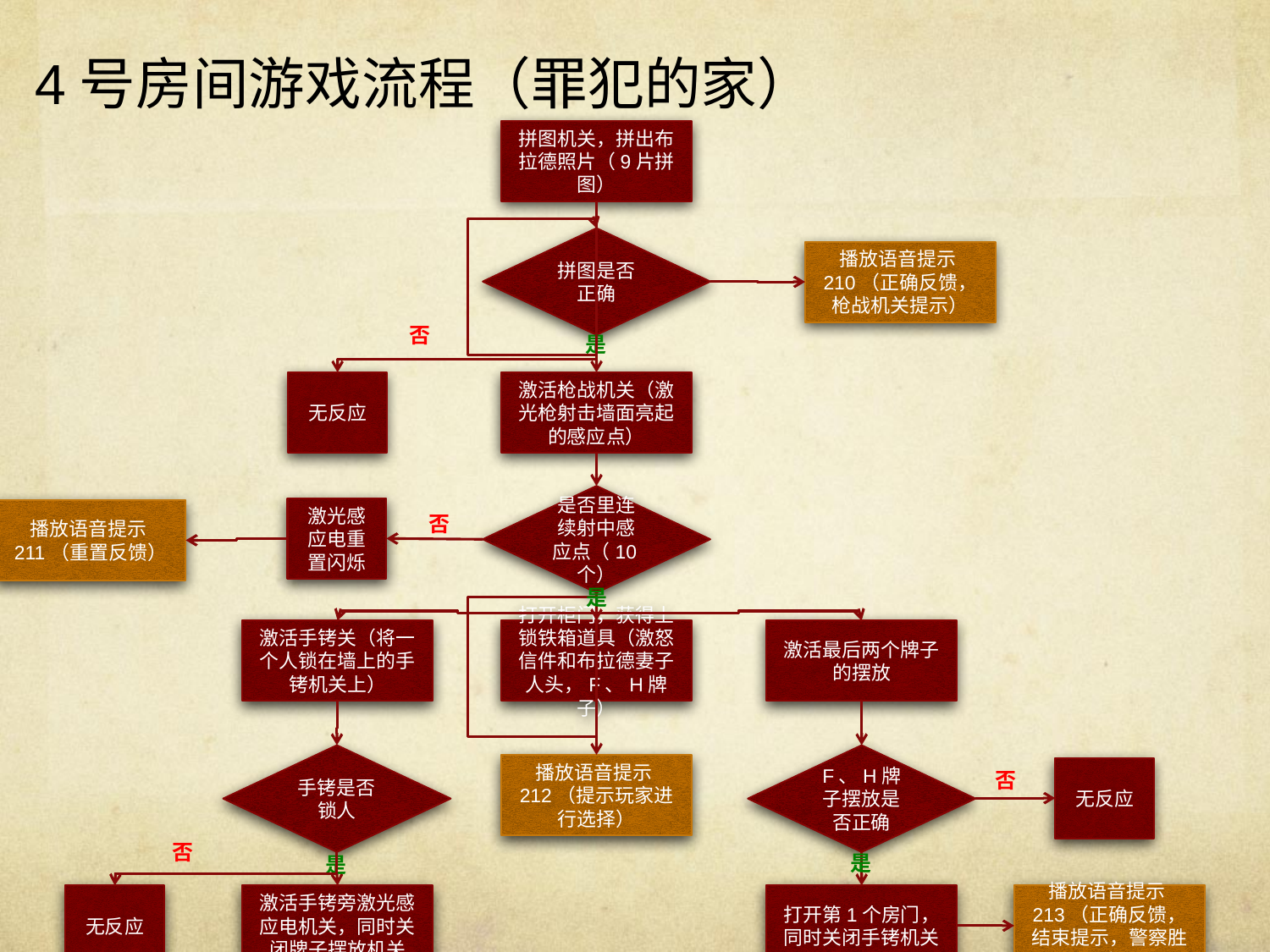

# 4号房间游戏流程（罪犯的家）
拼图机关，拼出布拉德照片（9片拼图）
拼图是否正确
播放语音提示210（正确反馈，枪战机关提示）
否
是
无反应
激活枪战机关（激光枪射击墙面亮起的感应点）
是否里连续射中感应点（10个）
激光感应电重置闪烁
播放语音提示211（重置反馈）
否
是
激活手铐关（将一个人锁在墙上的手铐机关上）
打开柜门，获得上锁铁箱道具（激怒信件和布拉德妻子人头，F、H牌子）
激活最后两个牌子的摆放
手铐是否锁人
F、H牌子摆放是否正确
播放语音提示212（提示玩家进行选择）
否
无反应
否
是
是
无反应
激活手铐旁激光感应电机关，同时关闭牌子摆放机关
打开第1个房门，同时关闭手铐机关
播放语音提示213（正确反馈，结束提示，警察胜利）
是否连续射中感应点（2个）
播放语音提示214（重置反馈）
激光感应电重置闪烁
否
是
打开最后的房门
播放语音提示215（正确反馈，结束提示，罪犯胜利）